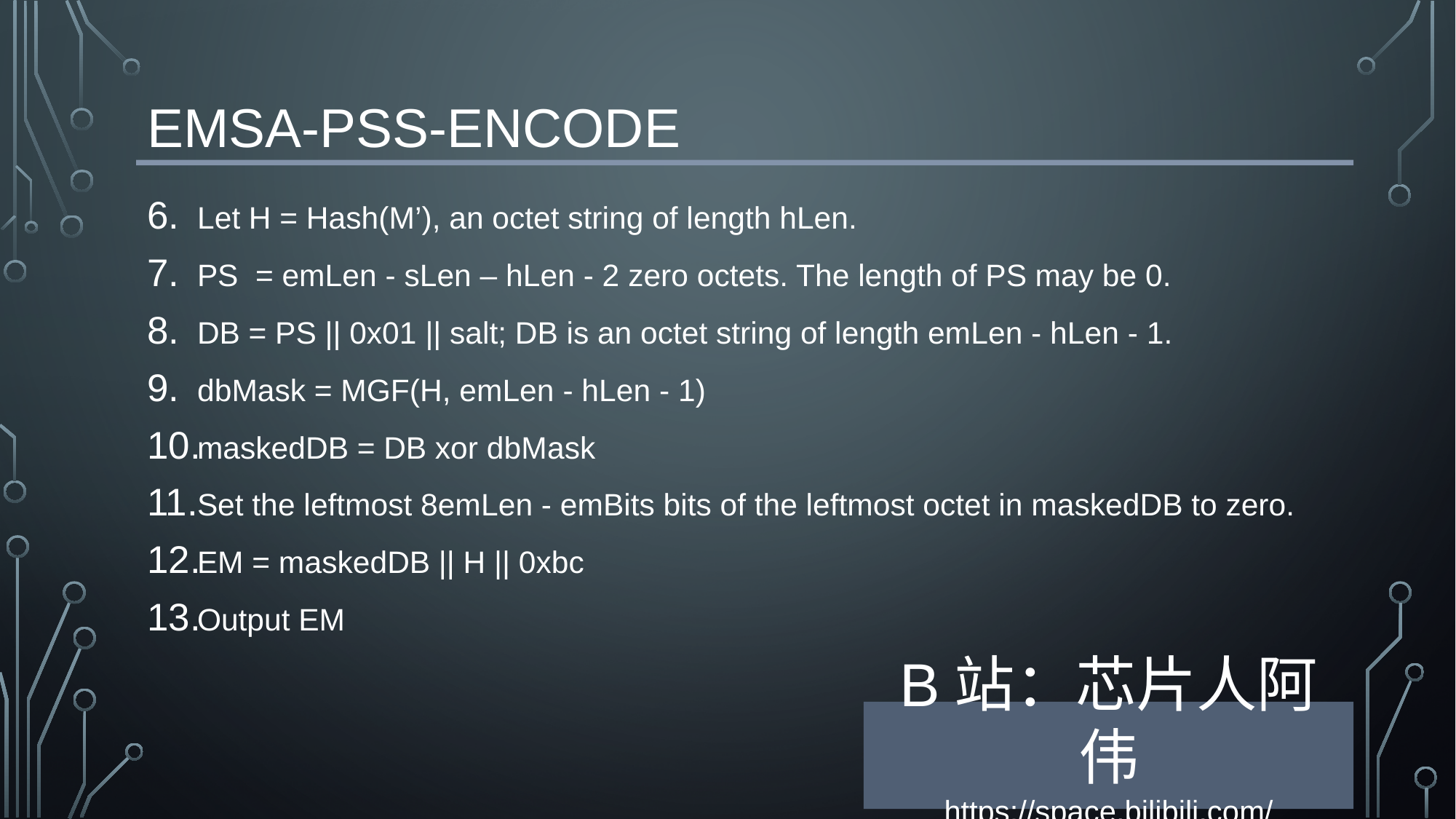

# EMSA-PSS-ENCODE

Let H = Hash(M’), an octet string of length hLen.
PS  = emLen - sLen – hLen - 2 zero octets. The length of PS may be 0.
DB = PS || 0x01 || salt; DB is an octet string of length emLen - hLen - 1.
dbMask = MGF(H, emLen - hLen - 1)
maskedDB = DB xor dbMask
Set the leftmost 8emLen - emBits bits of the leftmost octet in maskedDB to zero.
EM = maskedDB || H || 0xbc
Output EM

B站：芯片人阿伟
https://space.bilibili.com/243180540